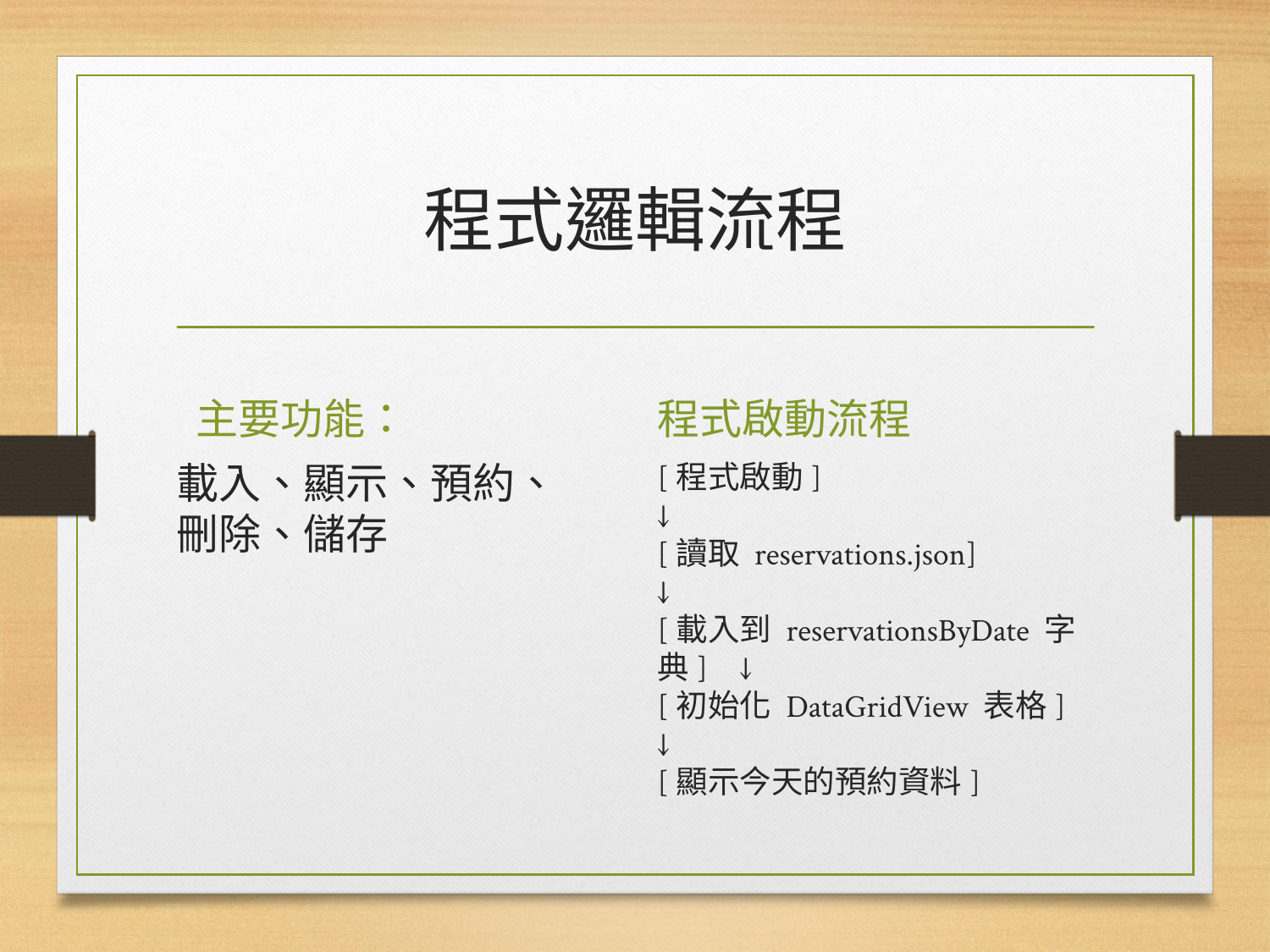

# 程式邏輯流程
 主要功能：
程式啟動流程
載入、顯示、預約、
刪除、儲存
[程式啟動]
↓
[讀取 reservations.json] 
↓
[載入到 reservationsByDate 字典] ↓
[初始化 DataGridView 表格]
↓
[顯示今天的預約資料]